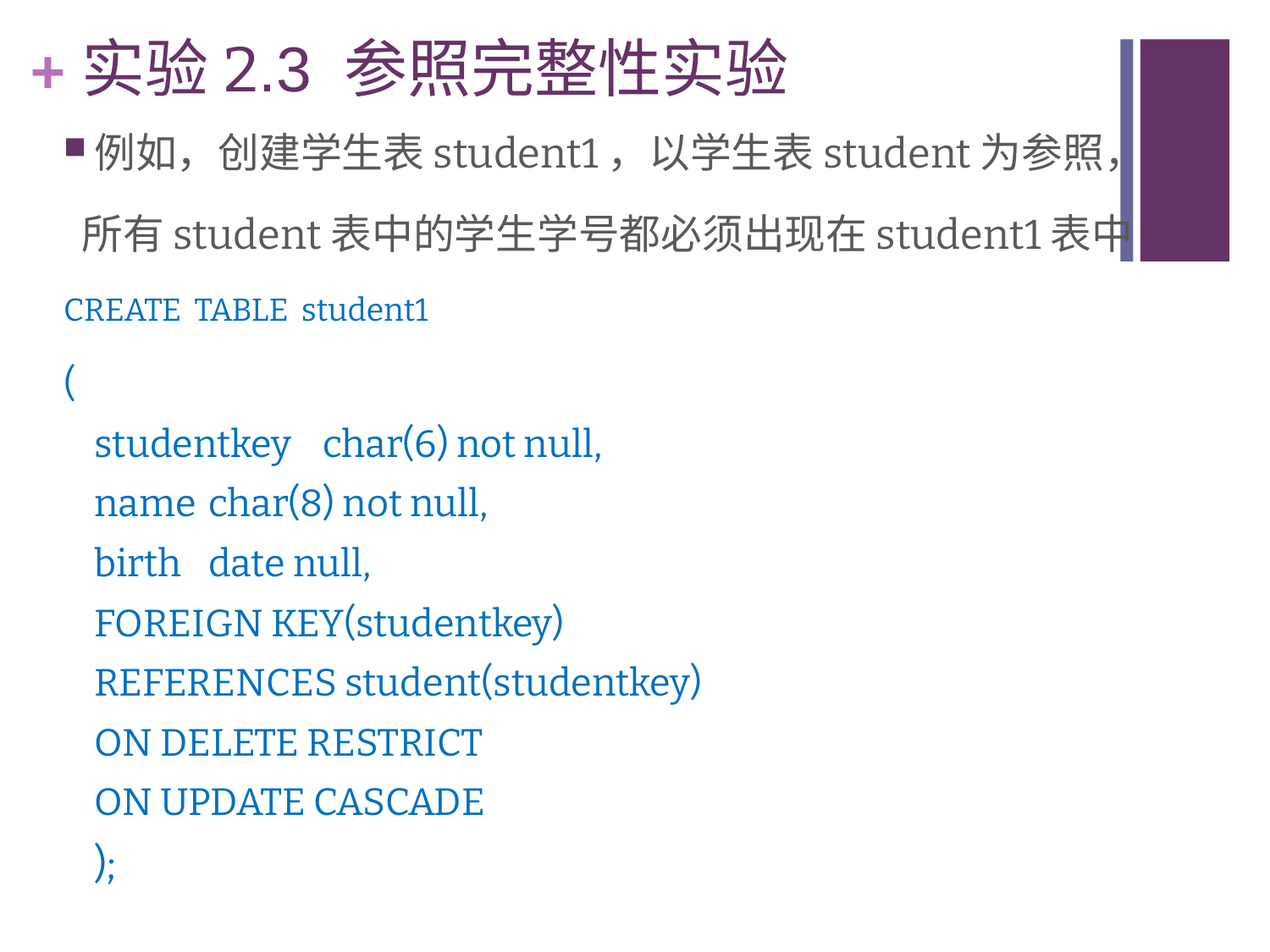

# 实验2.3 参照完整性实验
例如，创建学生表student1，以学生表student为参照，
 所有student表中的学生学号都必须出现在student1表中
CREATE  TABLE  student1
(
studentkey	char(6) not null,
name	char(8) not null,
birth		date null,
FOREIGN KEY(studentkey)
REFERENCES student(studentkey)
ON DELETE RESTRICT
ON UPDATE CASCADE
);